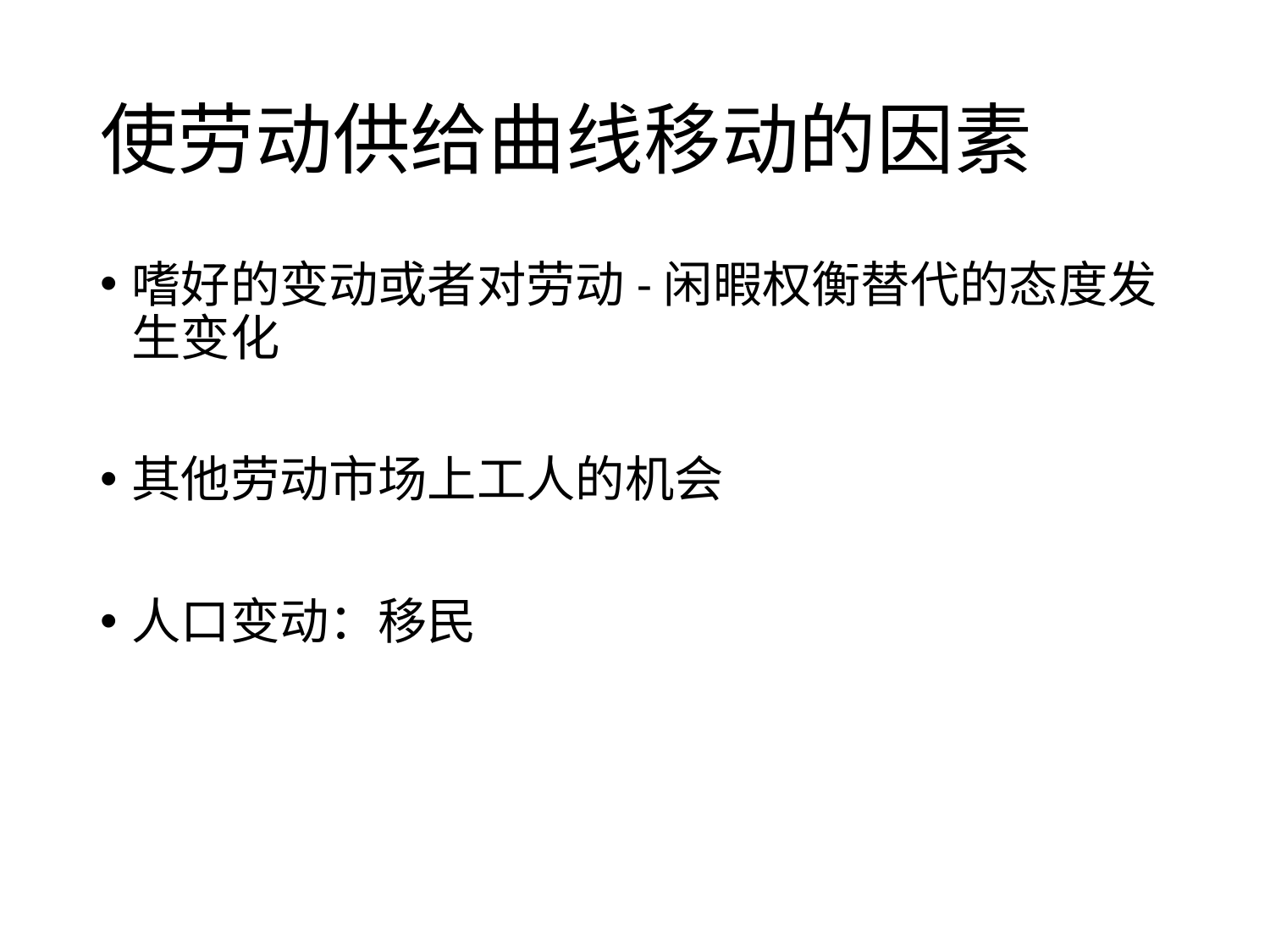

# 使劳动供给曲线移动的因素
嗜好的变动或者对劳动-闲暇权衡替代的态度发生变化

其他劳动市场上工人的机会

人口变动：移民